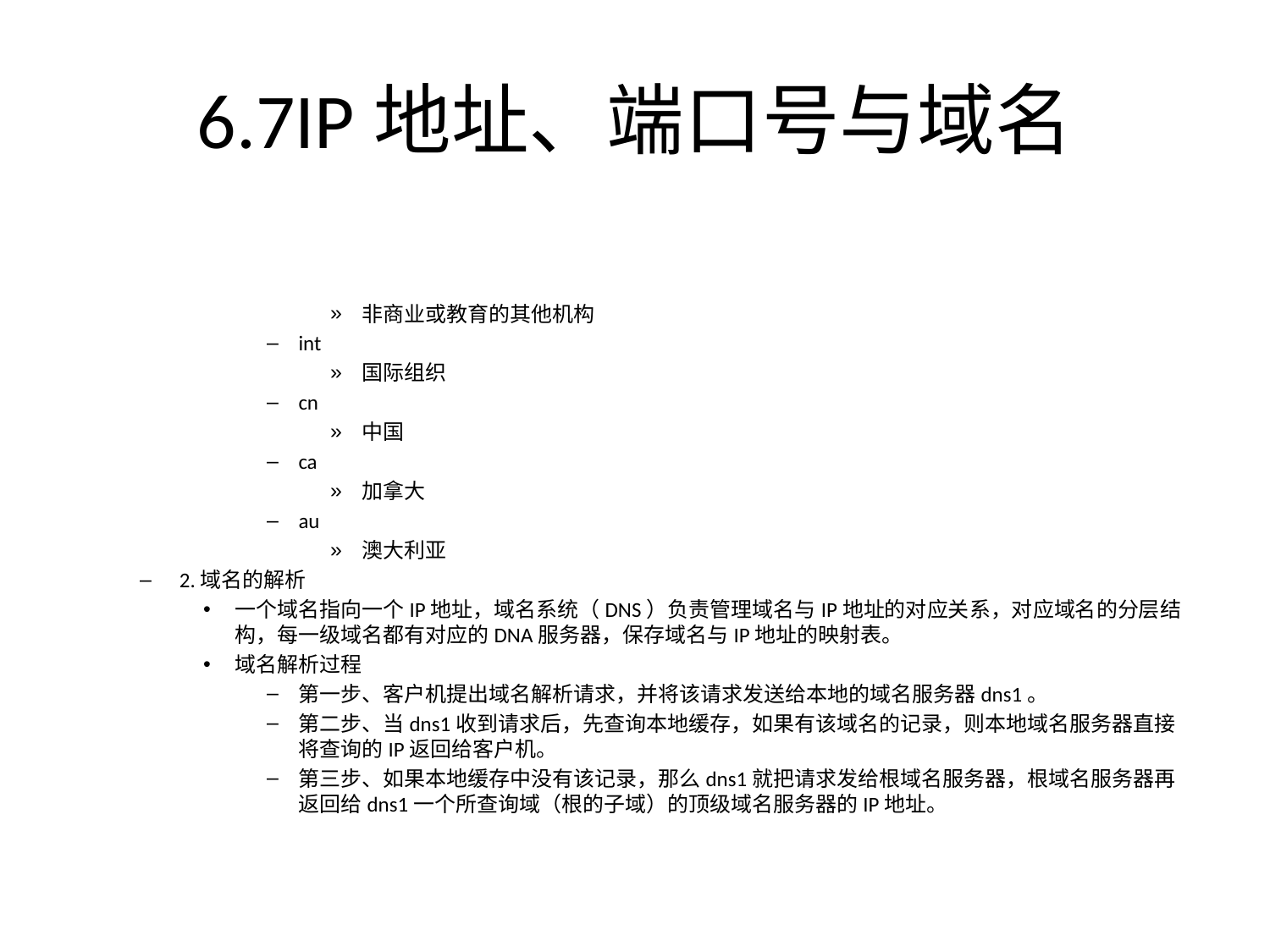

# 6.7IP地址、端口号与域名

非商业或教育的其他机构
int
国际组织
cn
中国
ca
加拿大
au
澳大利亚
2.域名的解析
一个域名指向一个IP地址，域名系统（DNS）负责管理域名与IP地址的对应关系，对应域名的分层结构，每一级域名都有对应的DNA服务器，保存域名与IP地址的映射表。
域名解析过程
第一步、客户机提出域名解析请求，并将该请求发送给本地的域名服务器dns1。
第二步、当dns1收到请求后，先查询本地缓存，如果有该域名的记录，则本地域名服务器直接将查询的IP返回给客户机。
第三步、如果本地缓存中没有该记录，那么dns1就把请求发给根域名服务器，根域名服务器再返回给dns1一个所查询域（根的子域）的顶级域名服务器的IP地址。